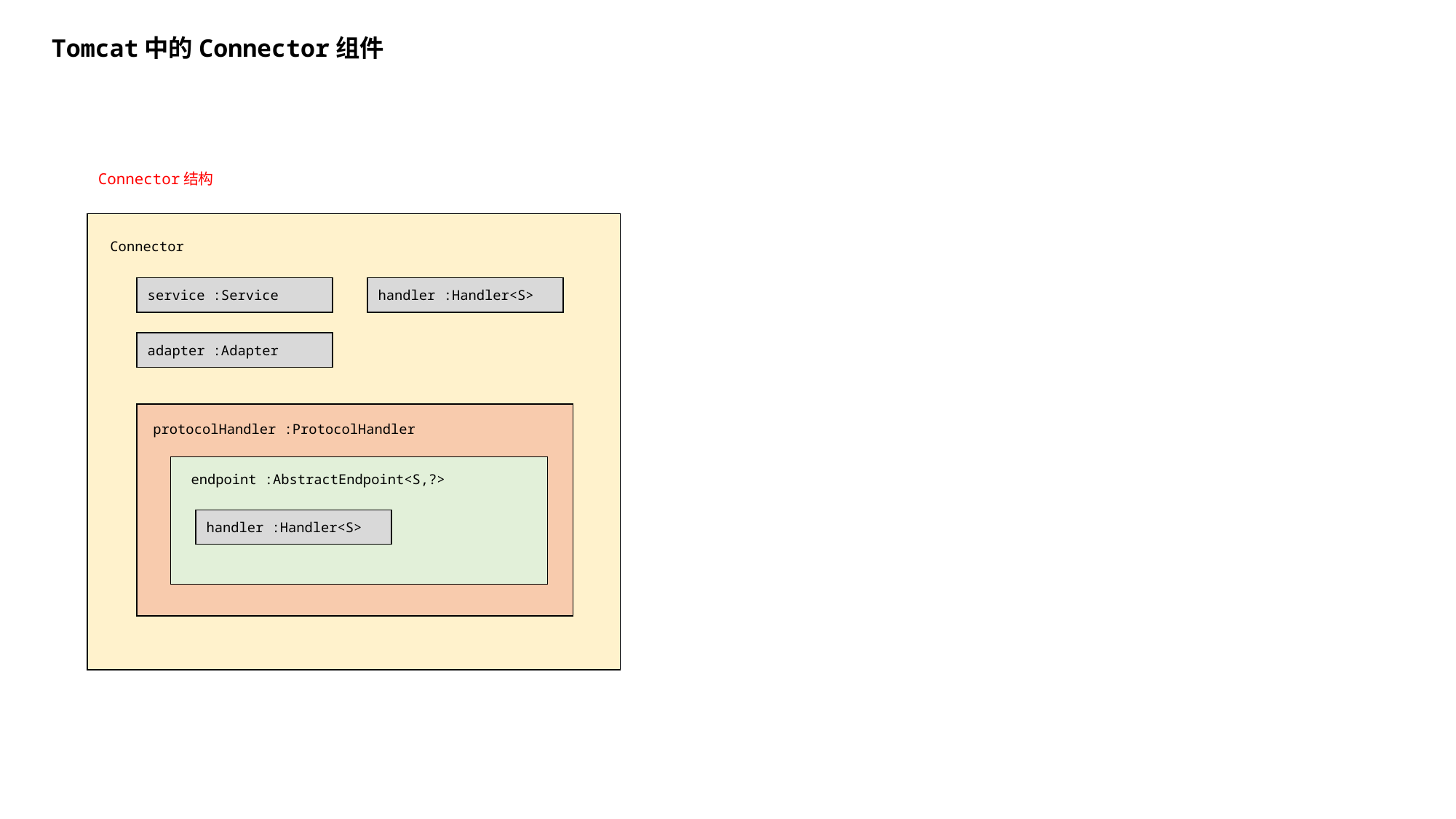

Tomcat中的Connector组件
Connector结构

Connector
service :Service
handler :Handler<S>
adapter :Adapter

protocolHandler :ProtocolHandler

endpoint :AbstractEndpoint<S,?>
handler :Handler<S>